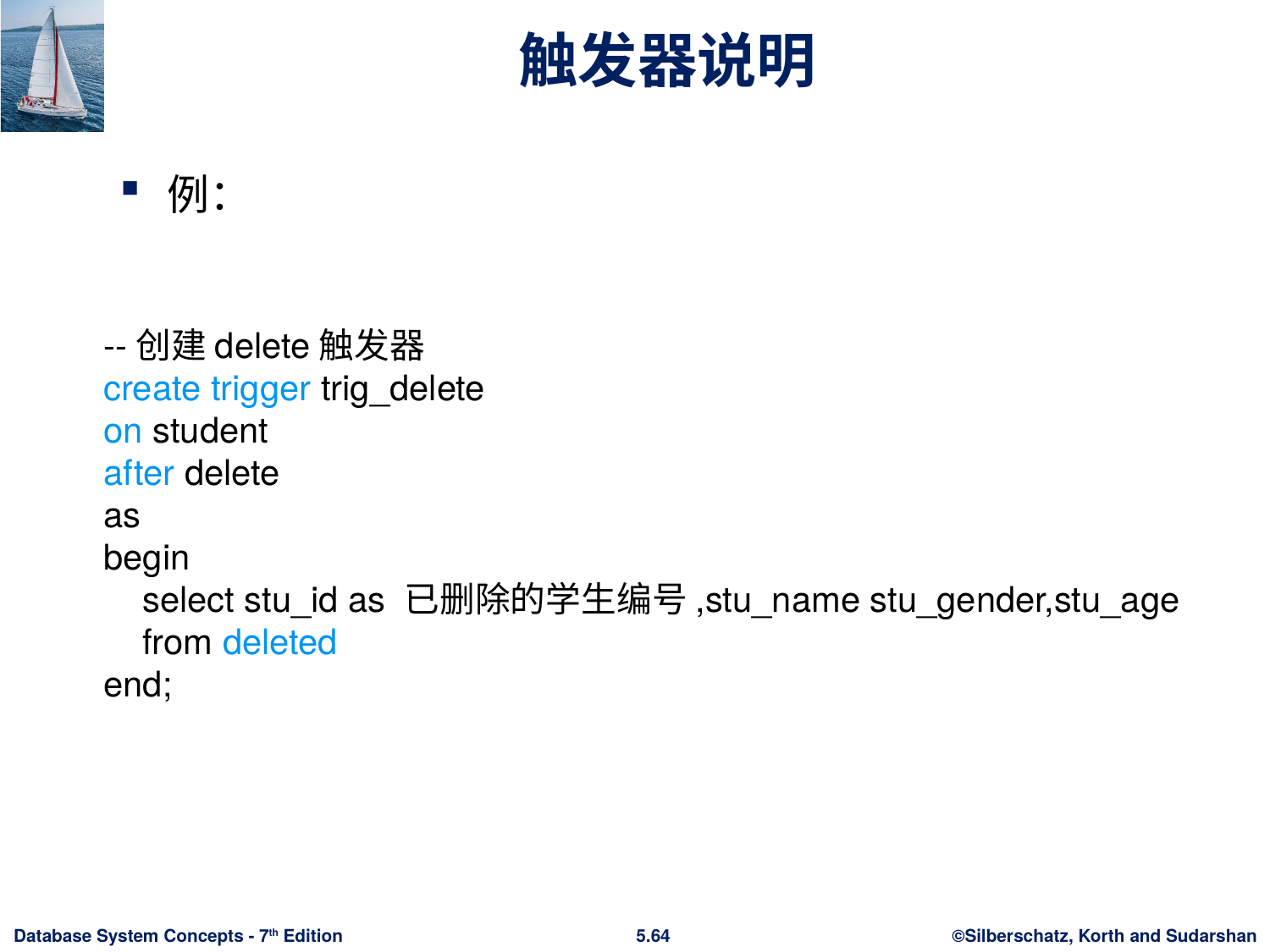

# 触发器说明
例：

--创建delete触发器
create trigger trig_delete
on student
after delete
as
begin
    select stu_id as 已删除的学生编号,stu_name stu_gender,stu_age
    from deleted
end;